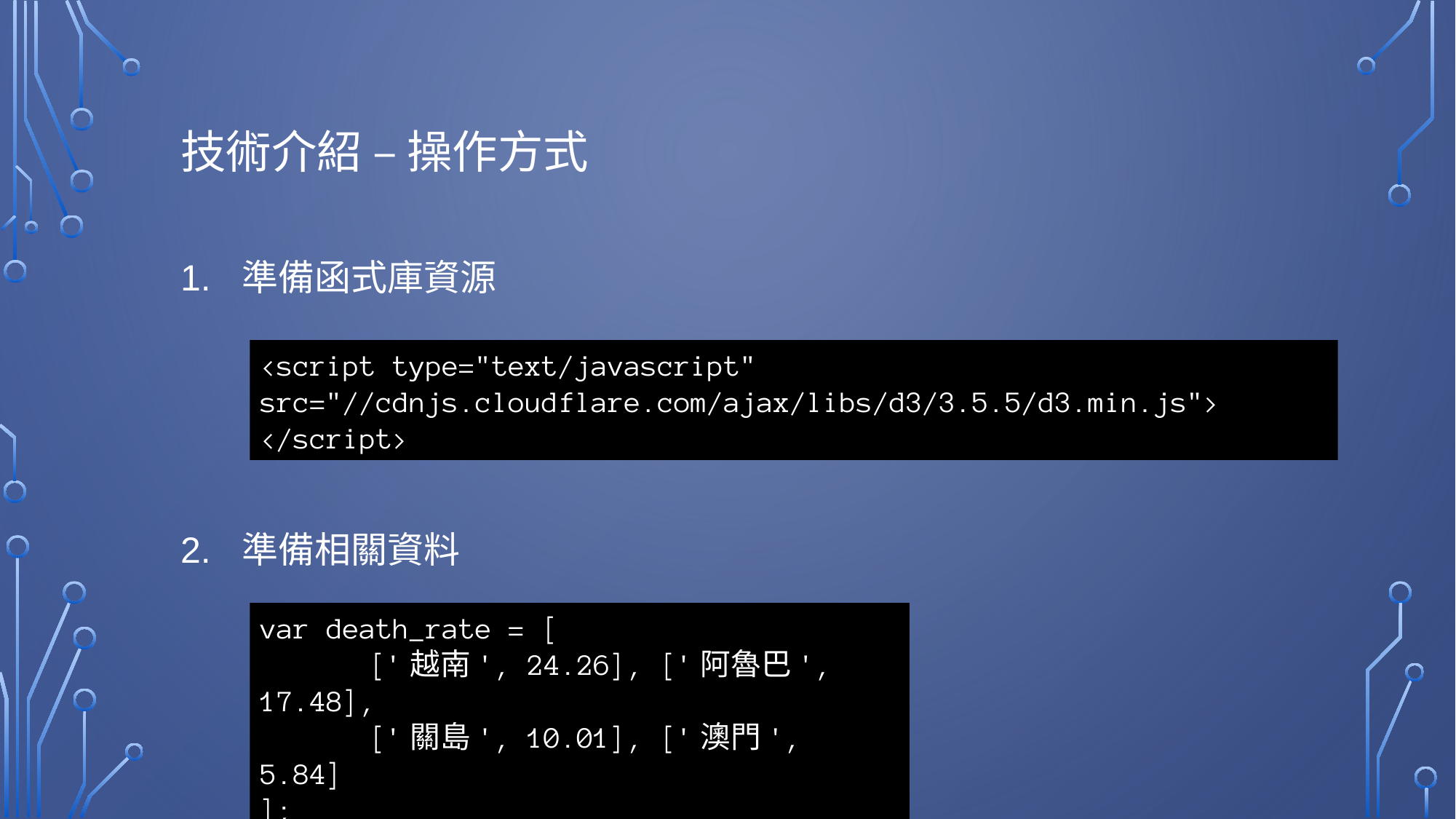

技術介紹 – 操作方式
準備函式庫資源

準備相關資料
<script type="text/javascript" 	src="//cdnjs.cloudflare.com/ajax/libs/d3/3.5.5/d3.min.js">
</script>
var death_rate = [
	['越南', 24.26], ['阿魯巴', 17.48],
	['關島', 10.01], ['澳門', 5.84]
];